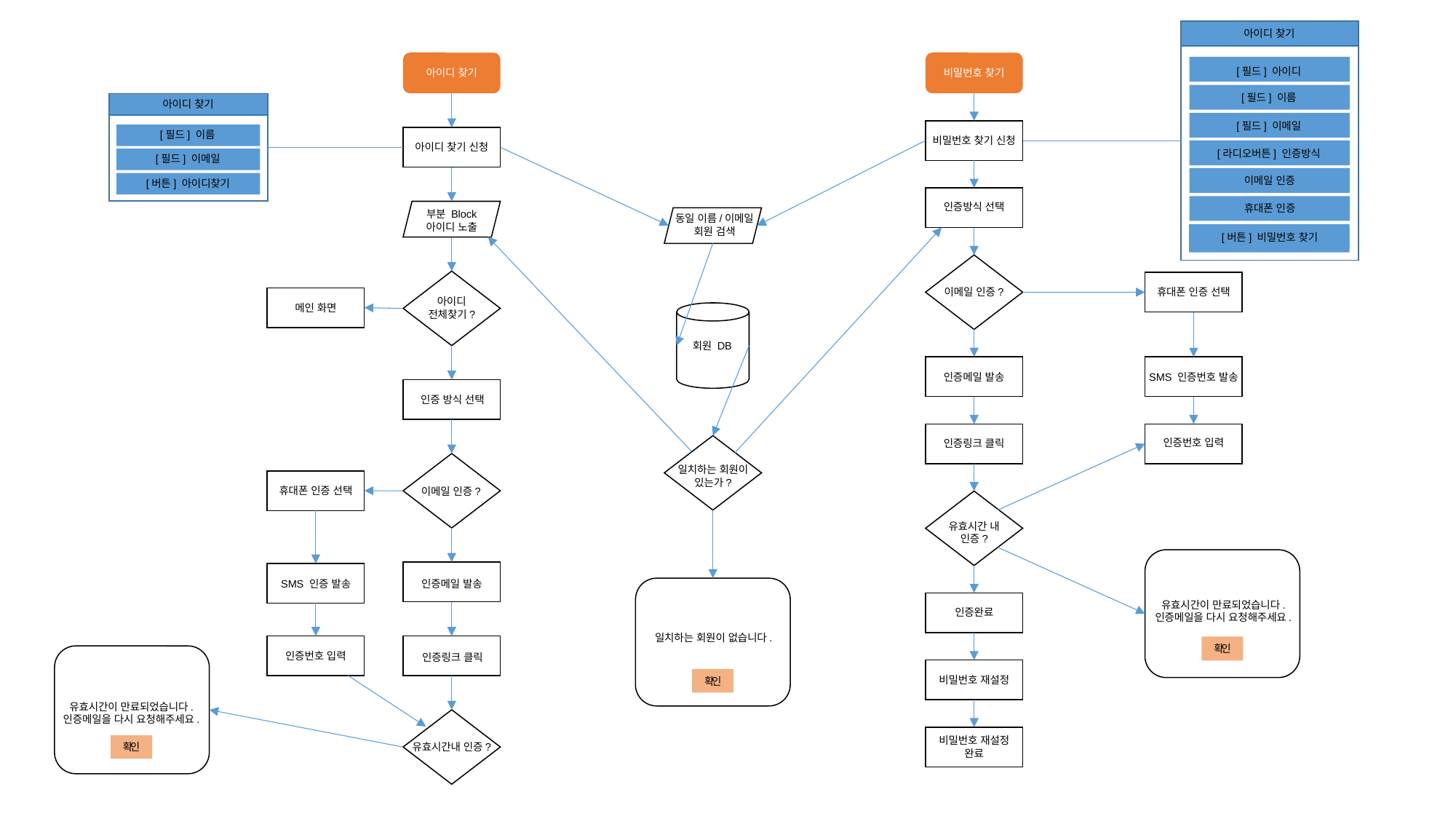

아이디 찾기

[필드] 아이디
아이디 찾기
비밀번호 찾기
[필드] 이름
아이디 찾기

[필드] 이메일

[필드] 이름

비밀번호 찾기 신청
아이디 찾기 신청
[라디오버튼] 인증방식
[필드] 이메일
이메일 인증
[버튼] 아이디찾기

인증방식 선택
휴대폰 인증

부분 Block
아이디 노출
동일 이름/이메일
회원 검색

[버튼] 비밀번호 찾기

이메일 인증?
휴대폰 인증 선택

아이디
전체찾기?
메인 화면

회원 DB

SMS 인증번호 발송
인증메일 발송

인증 방식 선택

인증번호 입력
인증링크 클릭

일치하는 회원이
있는가?

휴대폰 인증 선택
이메일 인증?

유효시간 내
인증?

SMS 인증 발송
인증메일 발송

유효시간이 만료되었습니다.
인증메일을 다시 요청해주세요.

인증완료
일치하는 회원이 없습니다.

확인
인증번호 입력
인증링크 클릭

비밀번호 재설정

확인
유효시간이 만료되었습니다.
인증메일을 다시 요청해주세요.

비밀번호 재설정
완료

확인
유효시간내 인증?